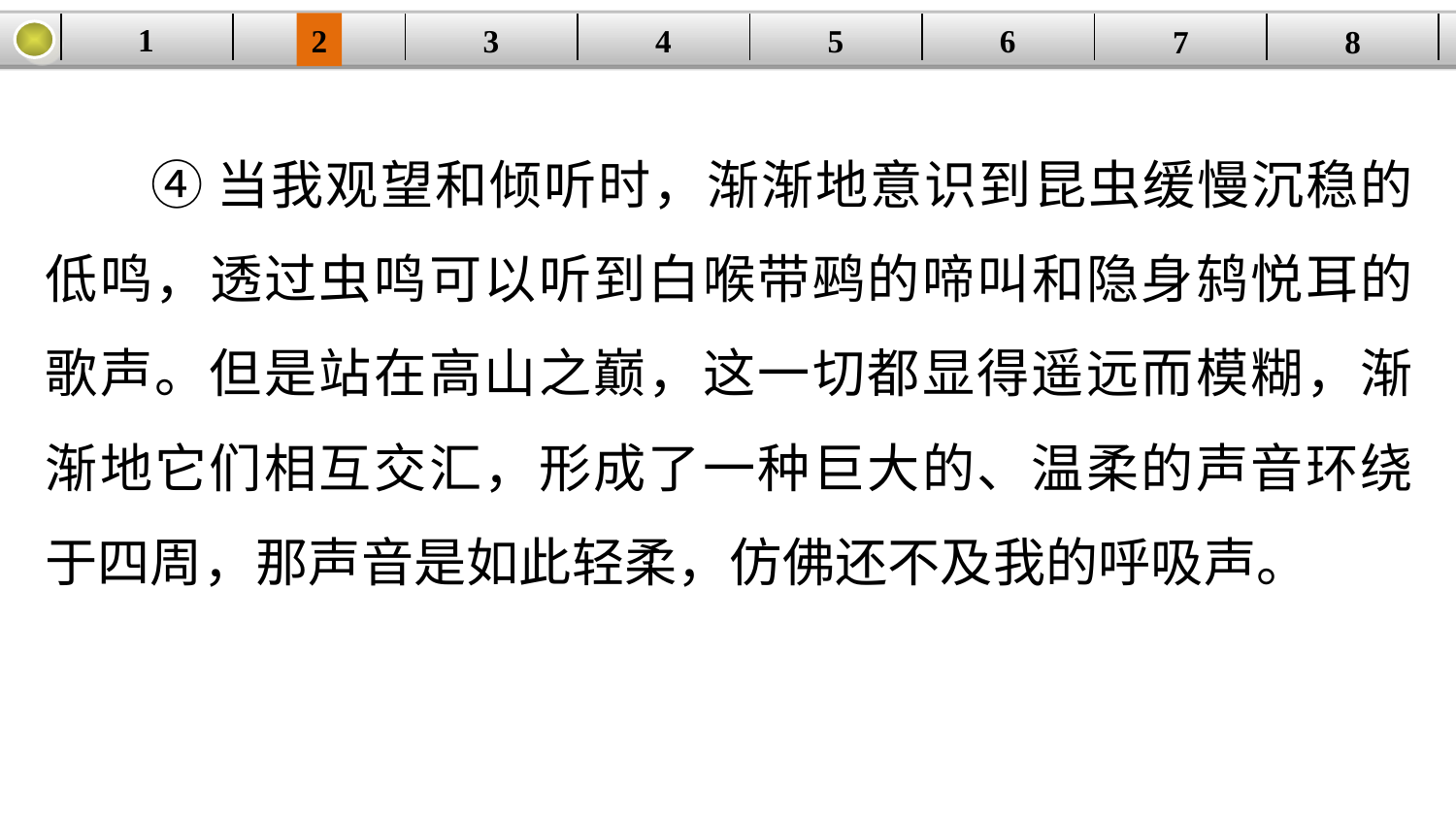

1
2
3
4
|  |  |  |  |  |  |  |  |
| --- | --- | --- | --- | --- | --- | --- | --- |
5
6
7
8

④当我观望和倾听时，渐渐地意识到昆虫缓慢沉稳的低鸣，透过虫鸣可以听到白喉带鹀的啼叫和隐身鸫悦耳的歌声。但是站在高山之巅，这一切都显得遥远而模糊，渐渐地它们相互交汇，形成了一种巨大的、温柔的声音环绕于四周，那声音是如此轻柔，仿佛还不及我的呼吸声。